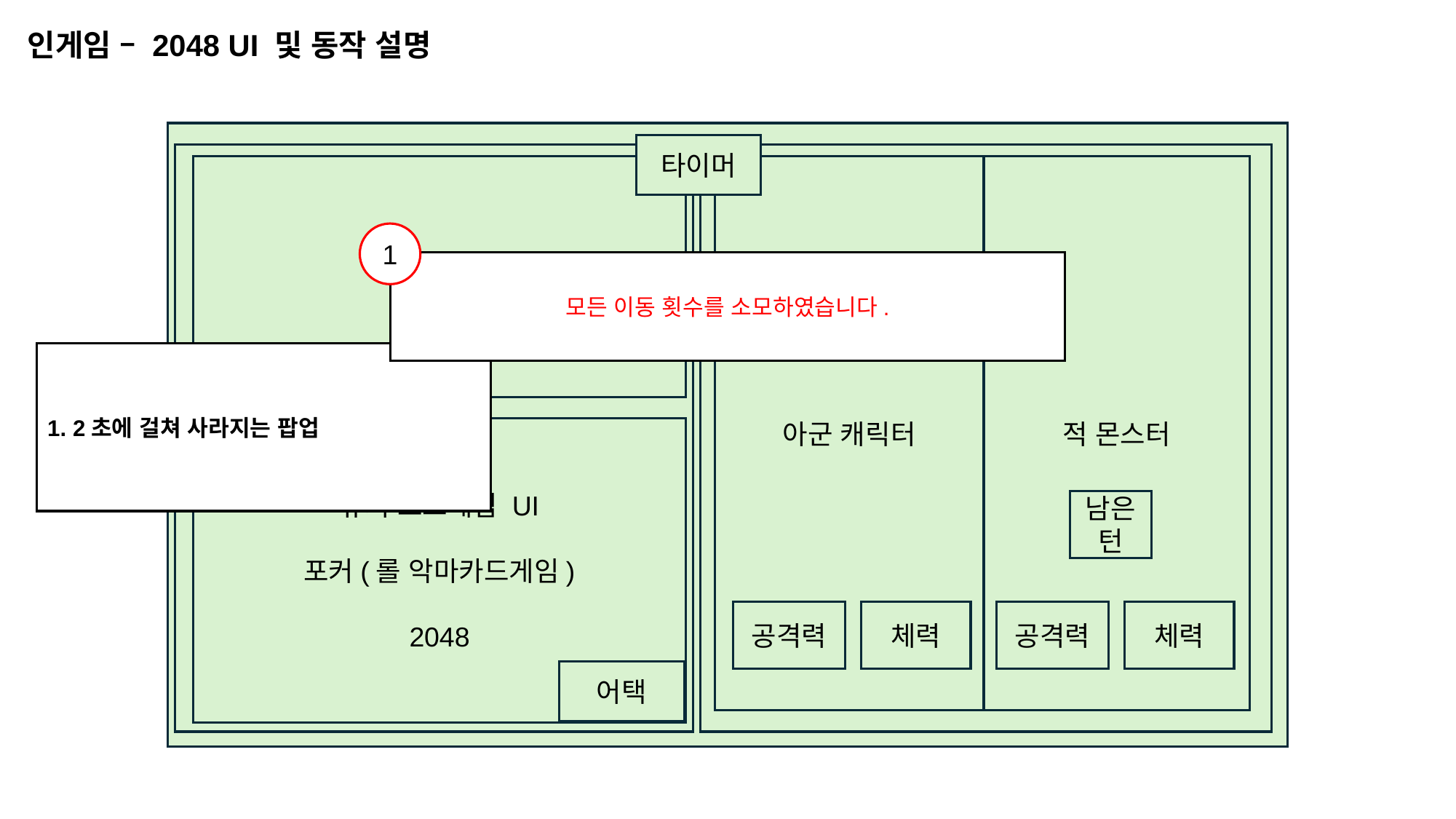

인게임 – 2048 UI 및 동작 설명

타이머

마블 UI
아군 캐릭터
적 몬스터
1
모든 이동 횟수를 소모하였습니다.
1. 2초에 걸쳐 사라지는 팝업
유저 보드게임 UI
포커(롤 악마카드게임)
2048
남은 턴
공격력
체력
공격력
체력
어택